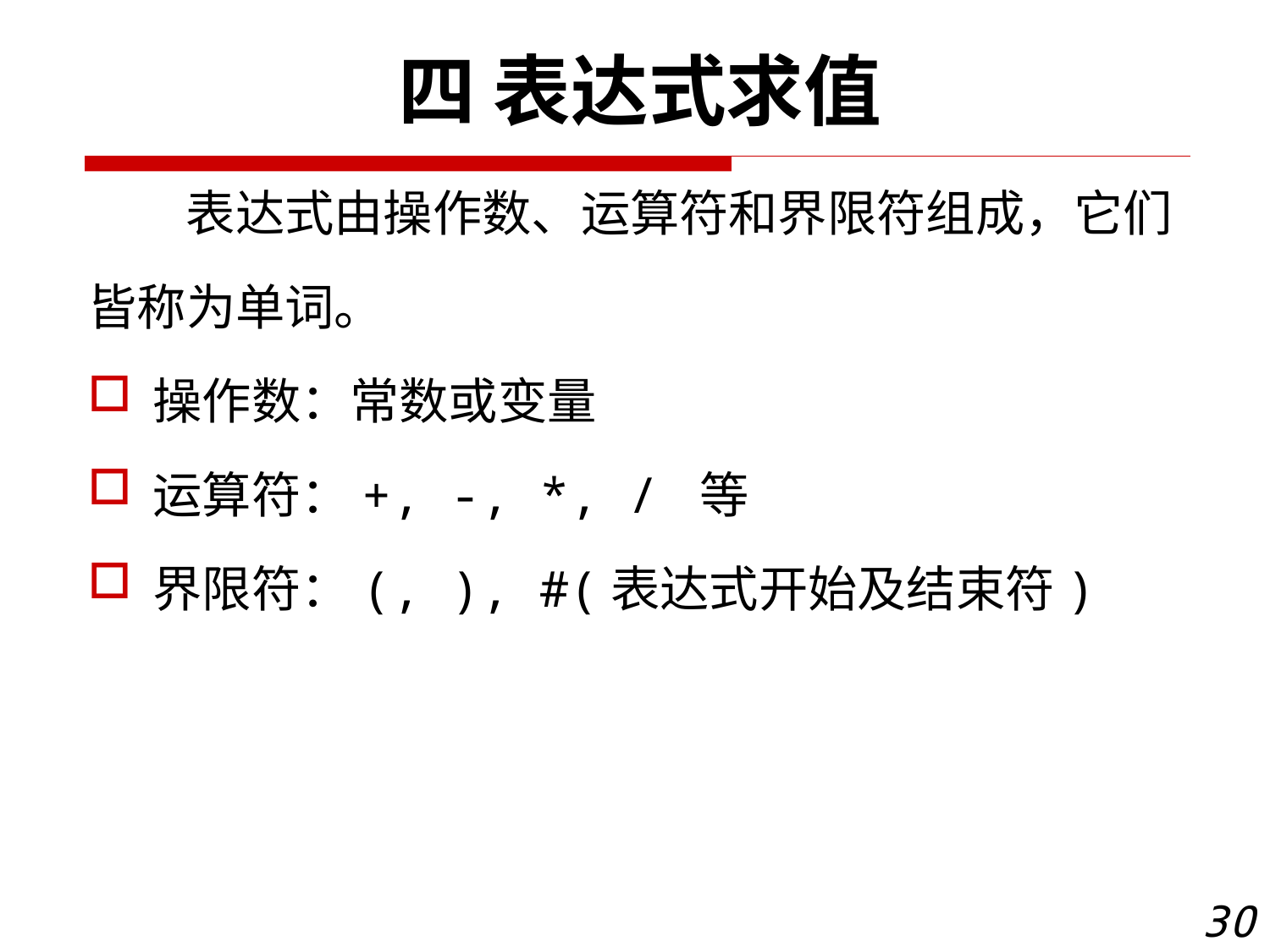

四 表达式求值
　　表达式由操作数、运算符和界限符组成，它们
皆称为单词。
操作数：常数或变量
运算符：+, -, *, / 等
界限符：(, ), #(表达式开始及结束符)
30